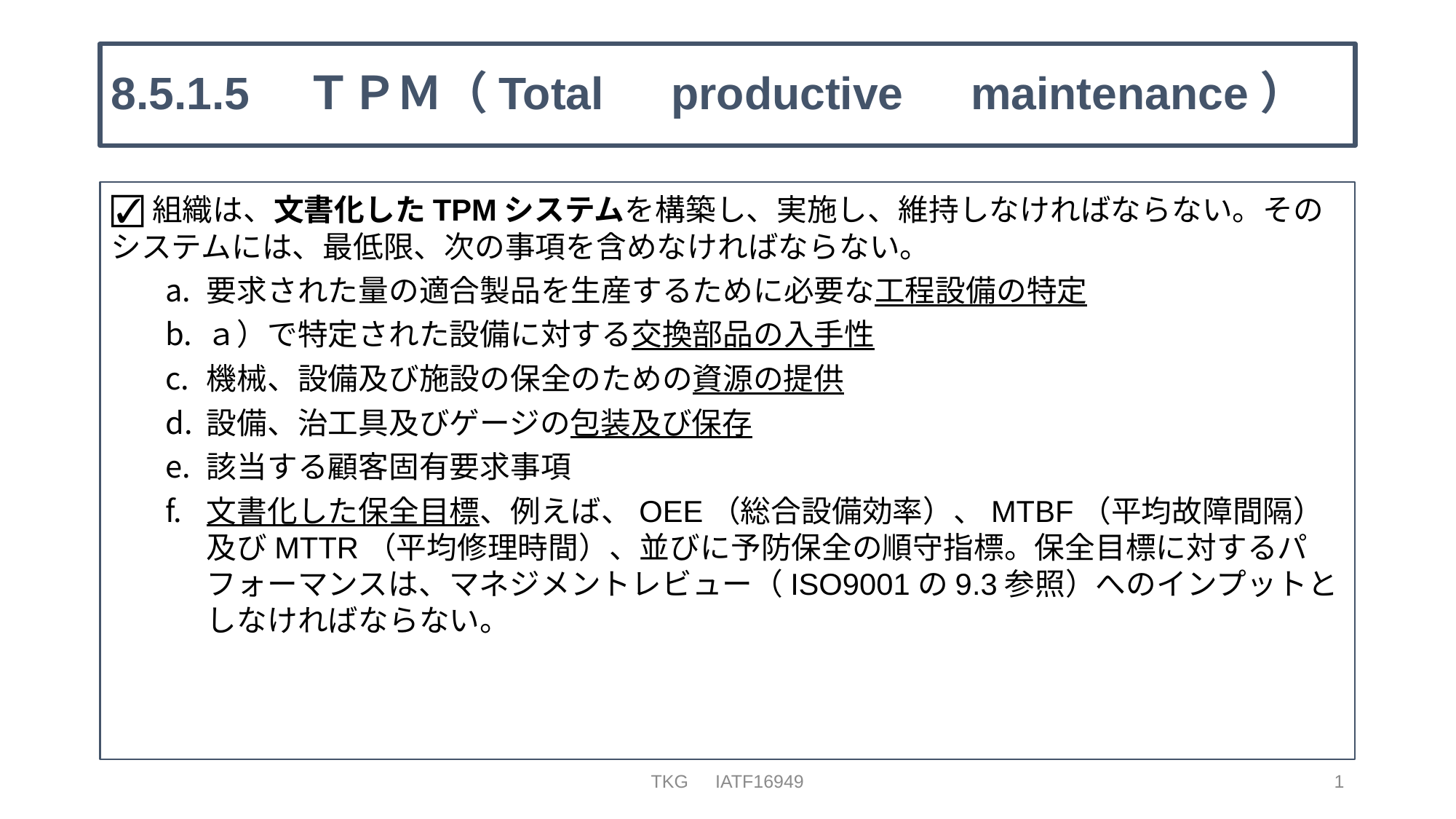

# 8.5.1.5　ＴＰＭ（Total　productive　maintenance）
☑組織は、文書化したTPMシステムを構築し、実施し、維持しなければならない。そのシステムには、最低限、次の事項を含めなければならない。
要求された量の適合製品を生産するために必要な工程設備の特定
ａ）で特定された設備に対する交換部品の入手性
機械、設備及び施設の保全のための資源の提供
設備、治工具及びゲージの包装及び保存
該当する顧客固有要求事項
文書化した保全目標、例えば、OEE（総合設備効率）、MTBF（平均故障間隔）及びMTTR（平均修理時間）、並びに予防保全の順守指標。保全目標に対するパフォーマンスは、マネジメントレビュー（ISO9001の9.3参照）へのインプットとしなければならない。

TKG　IATF16949
1